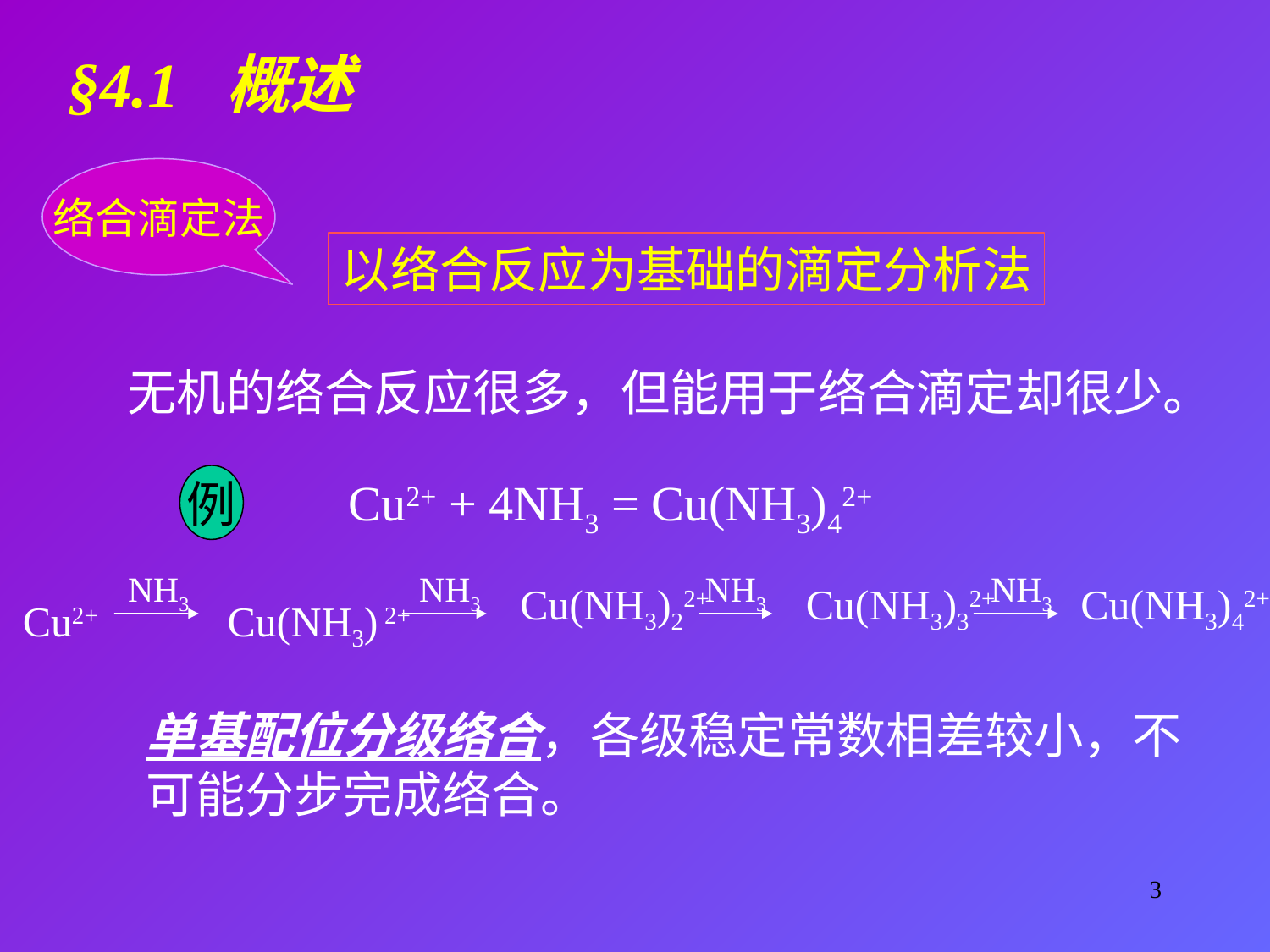

§4.1  概述
络合滴定法
以络合反应为基础的滴定分析法
无机的络合反应很多，但能用于络合滴定却很少。
例
Cu2+ + 4NH3 = Cu(NH3)42+
NH3
NH3
NH3
NH3
Cu(NH3)22+
Cu(NH3)32+
Cu(NH3)42+
Cu(NH3) 2+
Cu2+

单基配位分级络合，各级稳定常数相差较小，不
可能分步完成络合。
3